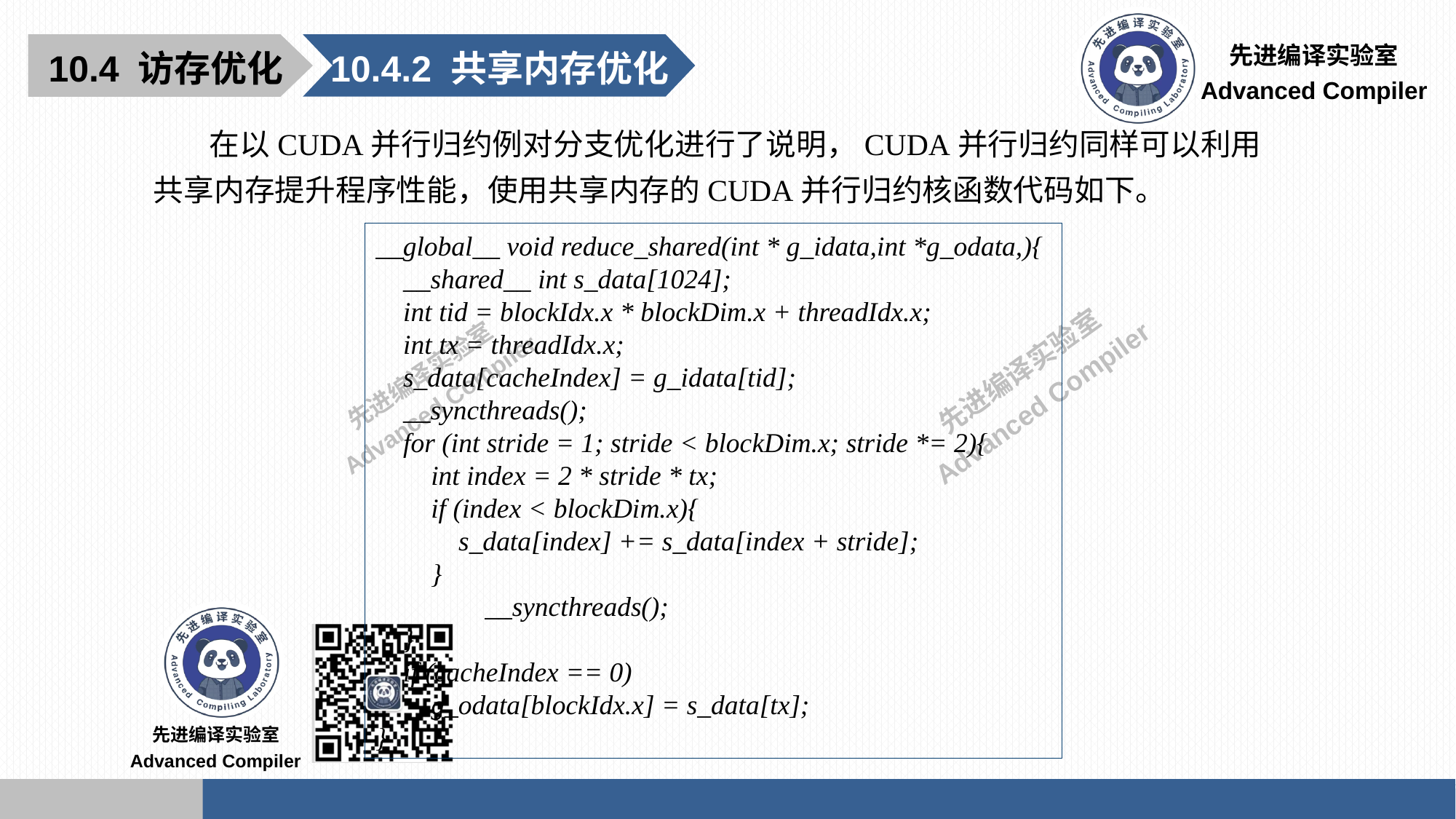

10.4.2 共享内存优化
10.4 访存优化

     在以CUDA并行归约例对分支优化进行了说明，CUDA并行归约同样可以利用共享内存提升程序性能，使用共享内存的CUDA并行归约核函数代码如下。
__global__ void reduce_shared(int * g_idata,int *g_odata,){
    __shared__ int s_data[1024];
    int tid = blockIdx.x * blockDim.x + threadIdx.x;
    int tx = threadIdx.x;
    s_data[cacheIndex] = g_idata[tid];
    __syncthreads();
    for (int stride = 1; stride < blockDim.x; stride *= 2){
        int index = 2 * stride * tx;
        if (index < blockDim.x){
            s_data[index] += s_data[index + stride];
        }
	__syncthreads();
    }
    if (cacheIndex == 0)
        g_odata[blockIdx.x] = s_data[tx];
}